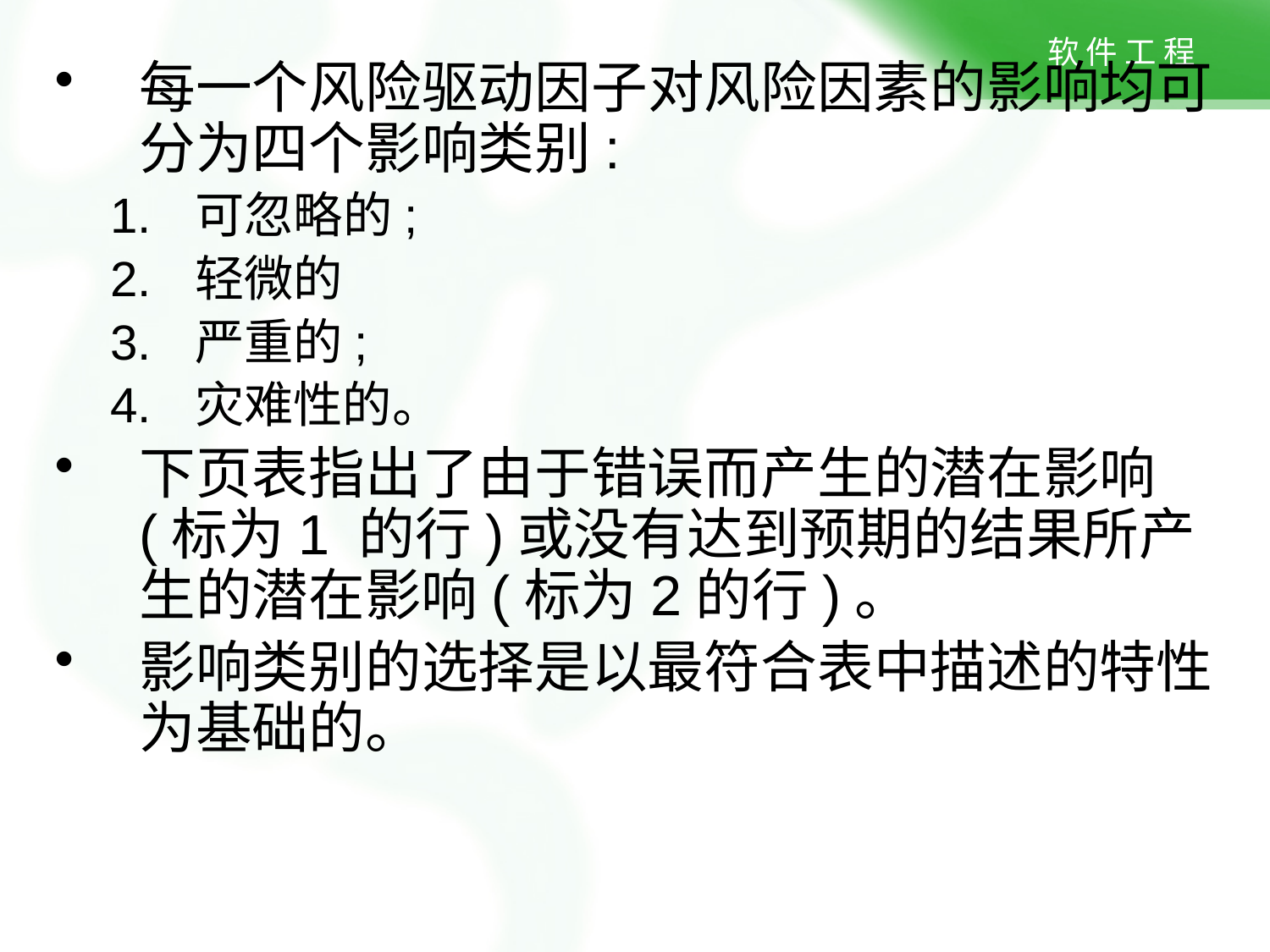

每一个风险驱动因子对风险因素的影响均可分为四个影响类别:
可忽略的;
轻微的
严重的;
灾难性的。
下页表指出了由于错误而产生的潜在影响(标为1 的行)或没有达到预期的结果所产生的潜在影响(标为2的行)。
影响类别的选择是以最符合表中描述的特性为基础的。